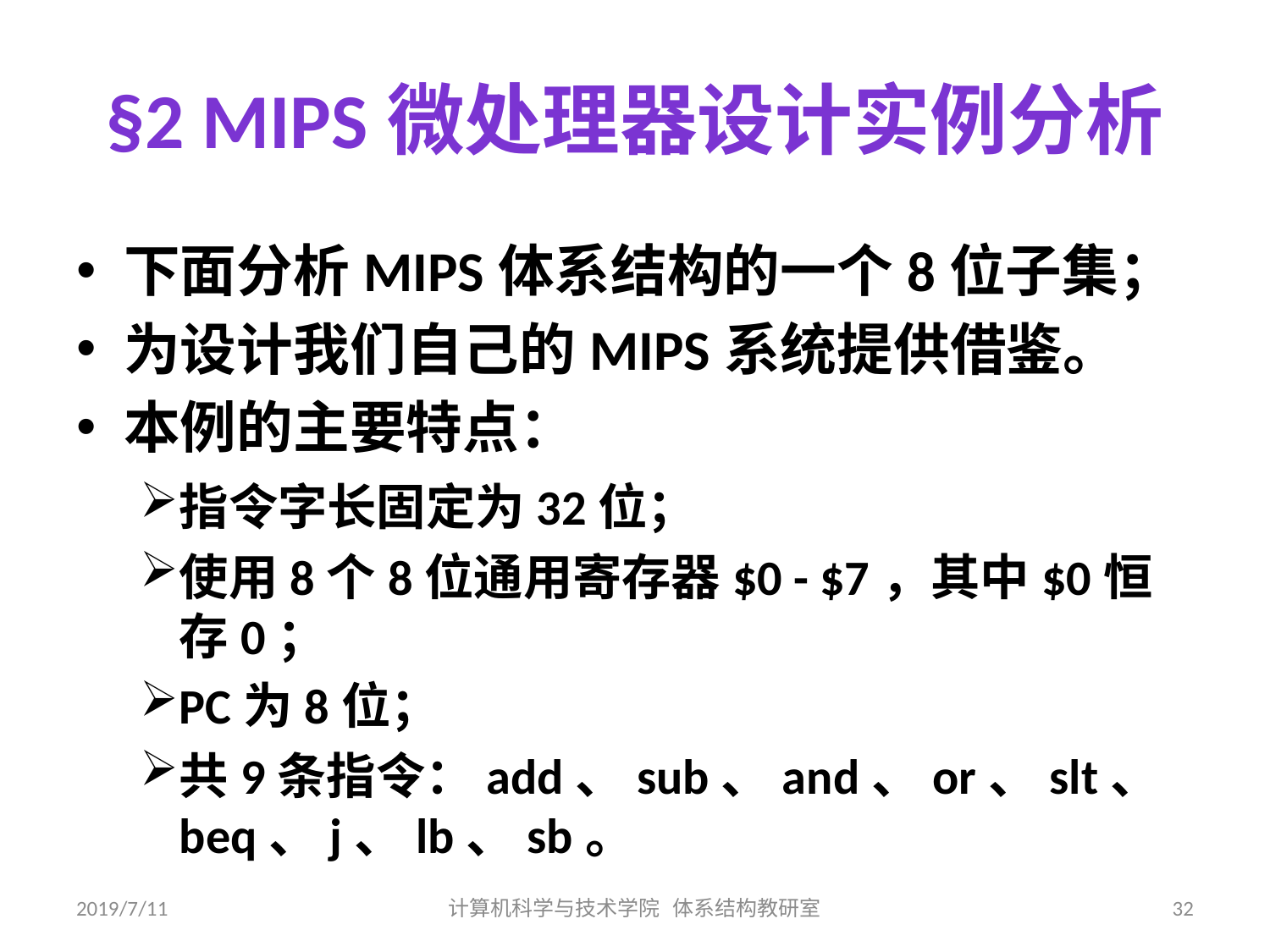

# §2 MIPS微处理器设计实例分析
下面分析MIPS体系结构的一个8位子集；
为设计我们自己的MIPS系统提供借鉴。
本例的主要特点：
指令字长固定为32位；
使用8个8位通用寄存器$0 - $7，其中$0恒存0；
PC为8位；
共9条指令：add、sub、and、or、slt、beq、j、lb、sb。
2019/7/11
计算机科学与技术学院  体系结构教研室
32